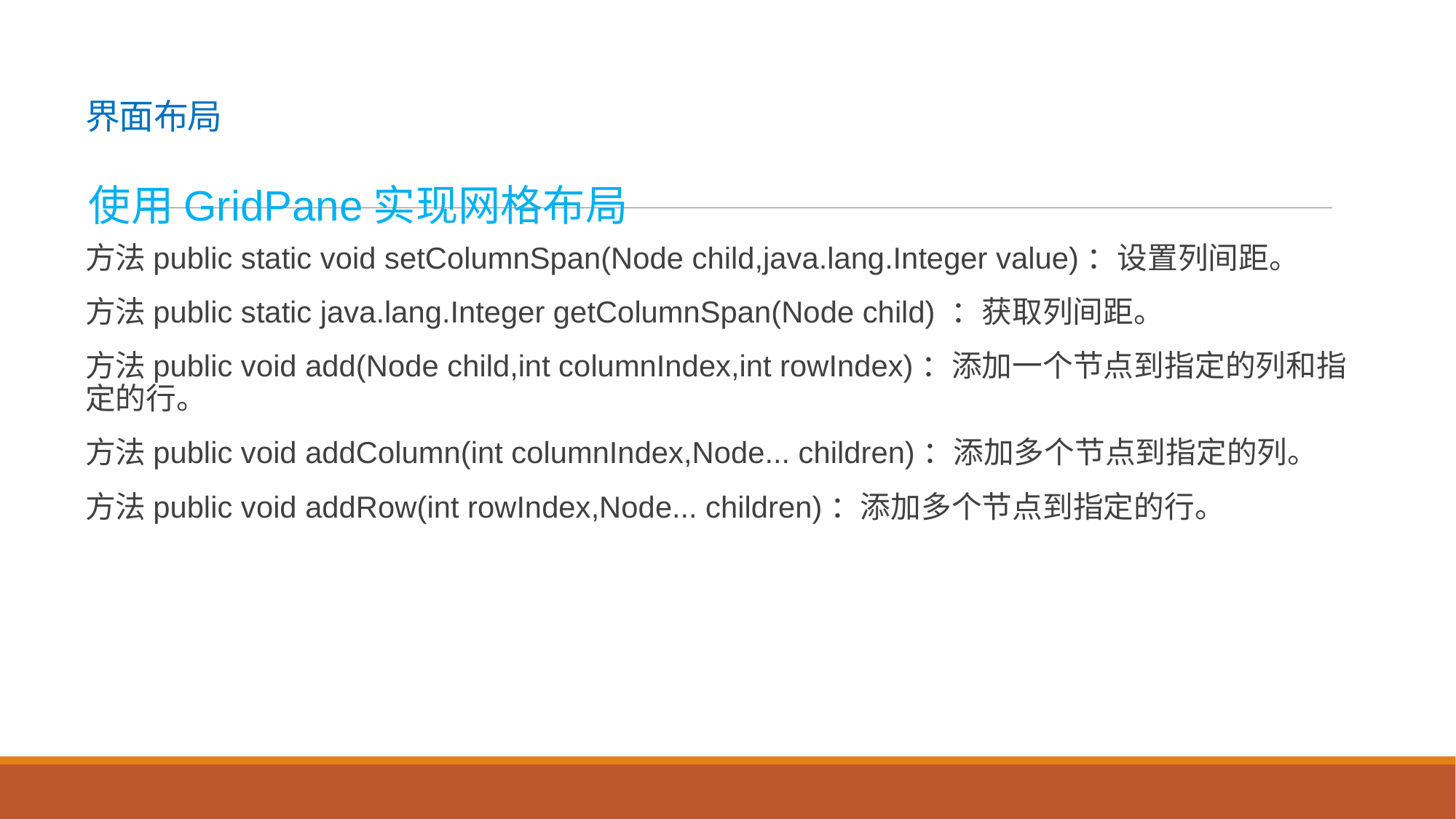

# 界面布局
使用GridPane实现网格布局
方法public static void setColumnSpan(Node child,java.lang.Integer value)：设置列间距。
方法public static java.lang.Integer getColumnSpan(Node child) ：获取列间距。
方法public void add(Node child,int columnIndex,int rowIndex)：添加一个节点到指定的列和指定的行。
方法public void addColumn(int columnIndex,Node... children)：添加多个节点到指定的列。
方法public void addRow(int rowIndex,Node... children)：添加多个节点到指定的行。